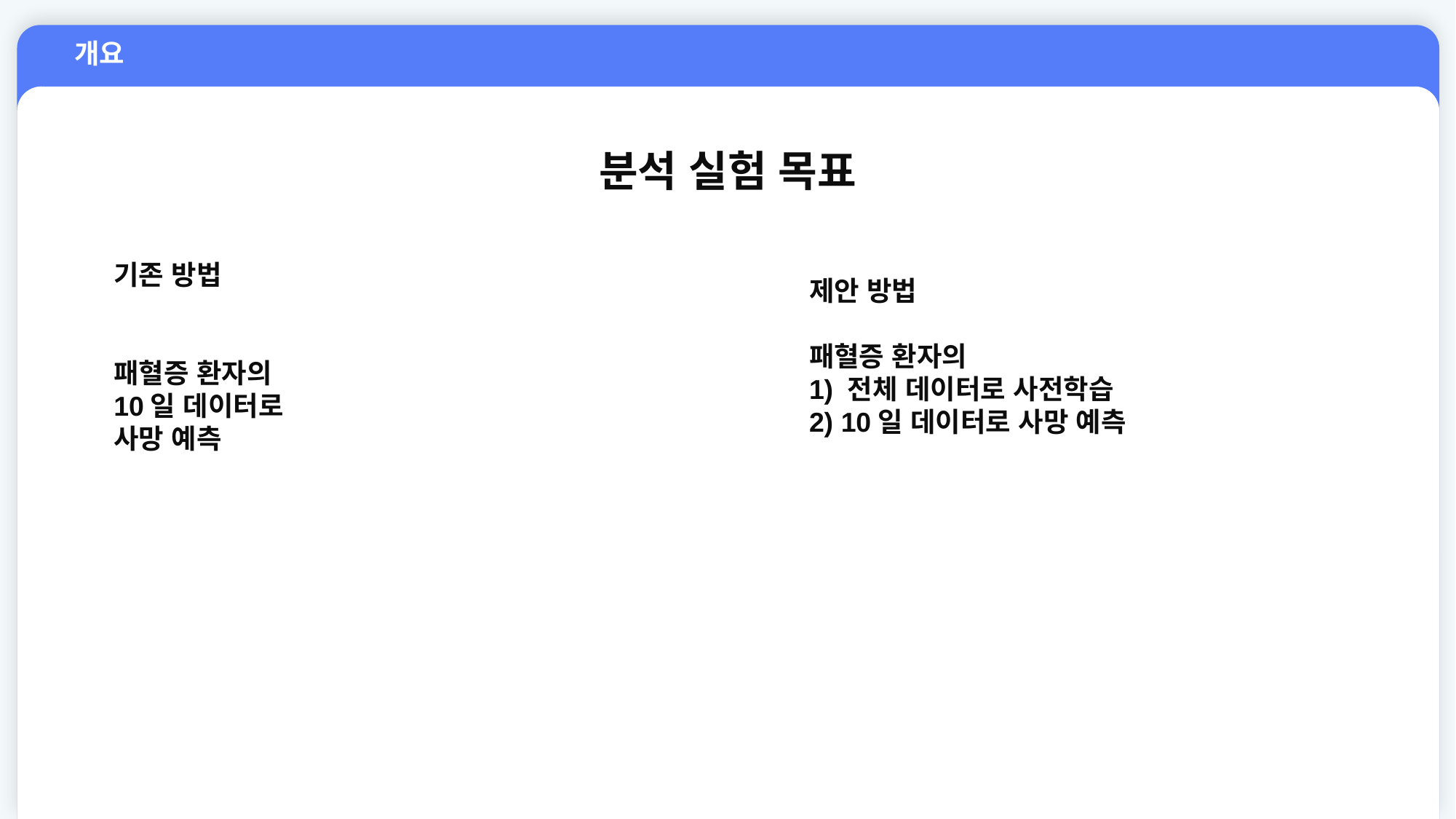

개요
분석 실험 목표
기존 방법

패혈증 환자의
10일 데이터로
사망 예측
제안 방법

패혈증 환자의
1) 전체 데이터로 사전학습
2) 10일 데이터로 사망 예측